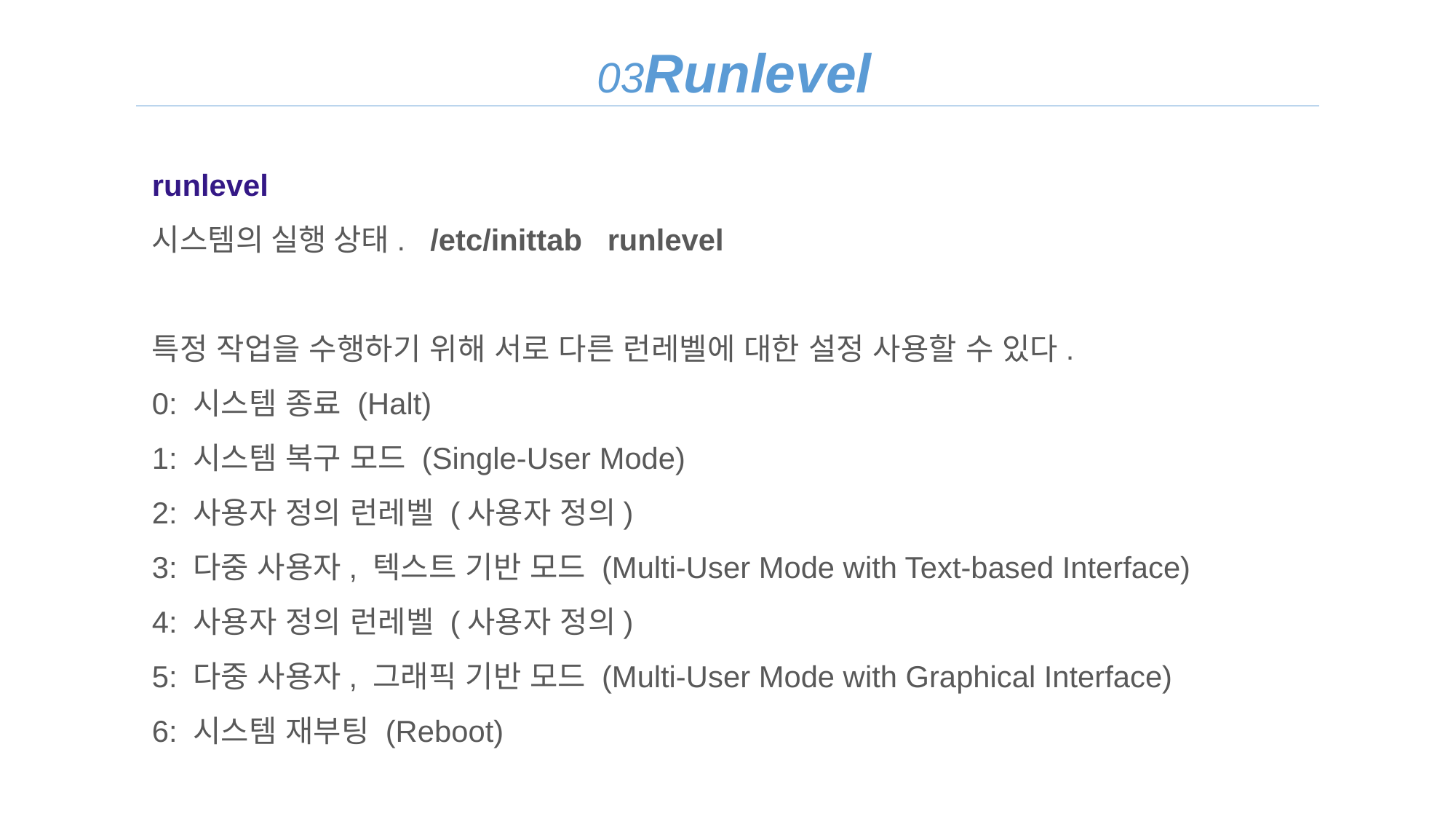

03Runlevel
runlevel
시스템의 실행 상태.   /etc/inittab   runlevel

특정 작업을 수행하기 위해 서로 다른 런레벨에 대한 설정 사용할 수 있다.
0: 시스템 종료 (Halt)
1: 시스템 복구 모드 (Single-User Mode)
2: 사용자 정의 런레벨 (사용자 정의)
3: 다중 사용자, 텍스트 기반 모드 (Multi-User Mode with Text-based Interface)
4: 사용자 정의 런레벨 (사용자 정의)
5: 다중 사용자, 그래픽 기반 모드 (Multi-User Mode with Graphical Interface)
6: 시스템 재부팅 (Reboot)